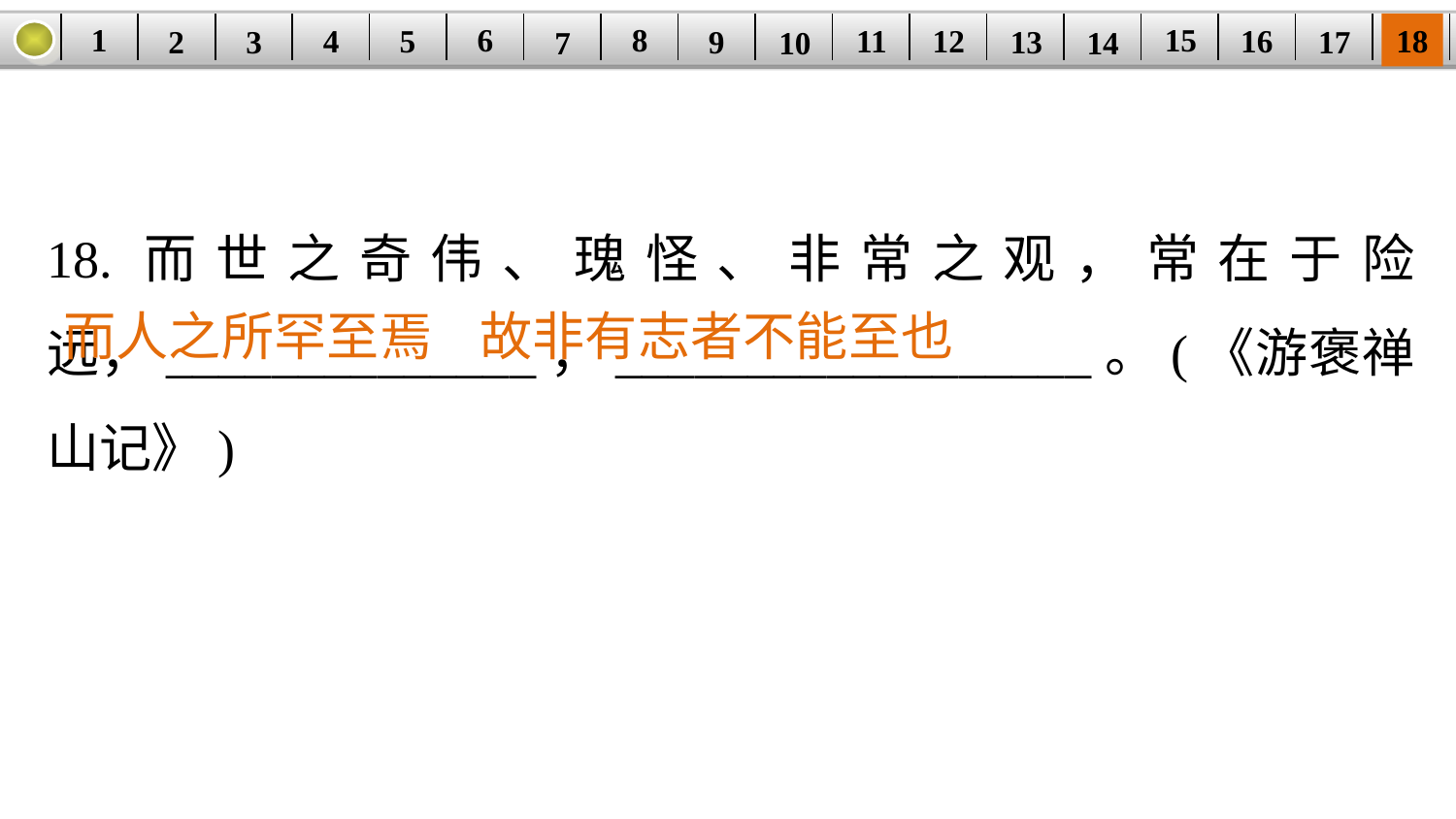

1
8
15
6
11
18
5
16
|  |  |  |  |  |  |  |  |  |  |  |  |  |  |  |  |  |  |
| --- | --- | --- | --- | --- | --- | --- | --- | --- | --- | --- | --- | --- | --- | --- | --- | --- | --- |
12
4
17
13
3
9
2
14
7
10

18.而世之奇伟、瑰怪、非常之观，常在于险远，______________，__________________。(《游褒禅山记》)
而人之所罕至焉    故非有志者不能至也